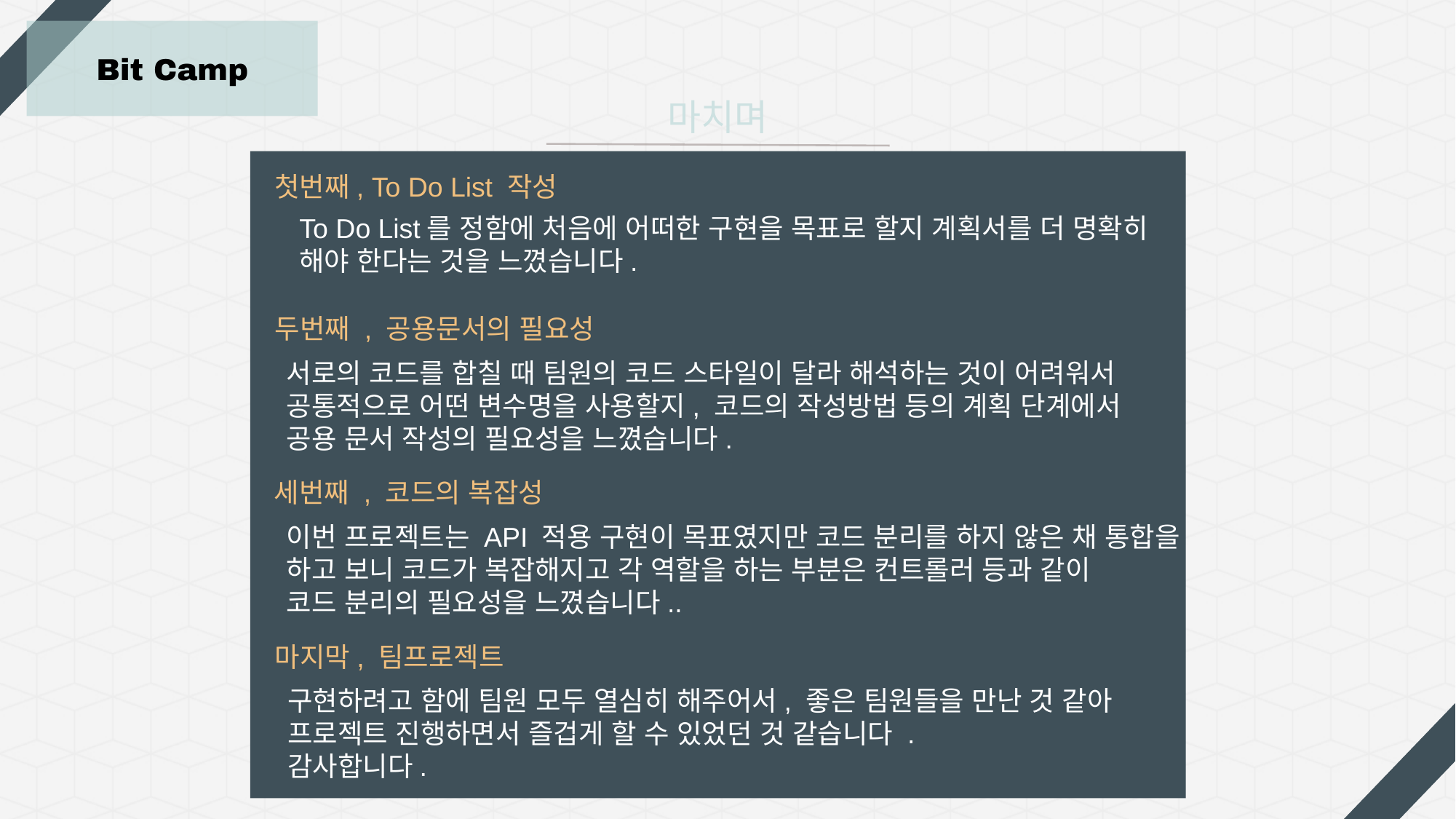

Bit Camp
마치며

첫번째, To Do List 작성
To Do List를 정함에 처음에 어떠한 구현을 목표로 할지 계획서를 더 명확히
해야 한다는 것을 느꼈습니다.
두번째 , 공용문서의 필요성
서로의 코드를 합칠 때 팀원의 코드 스타일이 달라 해석하는 것이 어려워서
공통적으로 어떤 변수명을 사용할지, 코드의 작성방법 등의 계획 단계에서
공용 문서 작성의 필요성을 느꼈습니다.
세번째 , 코드의 복잡성
이번 프로젝트는 API 적용 구현이 목표였지만 코드 분리를 하지 않은 채 통합을
하고 보니 코드가 복잡해지고 각 역할을 하는 부분은 컨트롤러 등과 같이
코드 분리의 필요성을 느꼈습니다..
마지막, 팀프로젝트
구현하려고 함에 팀원 모두 열심히 해주어서, 좋은 팀원들을 만난 것 같아
프로젝트 진행하면서 즐겁게 할 수 있었던 것 같습니다 .
감사합니다.